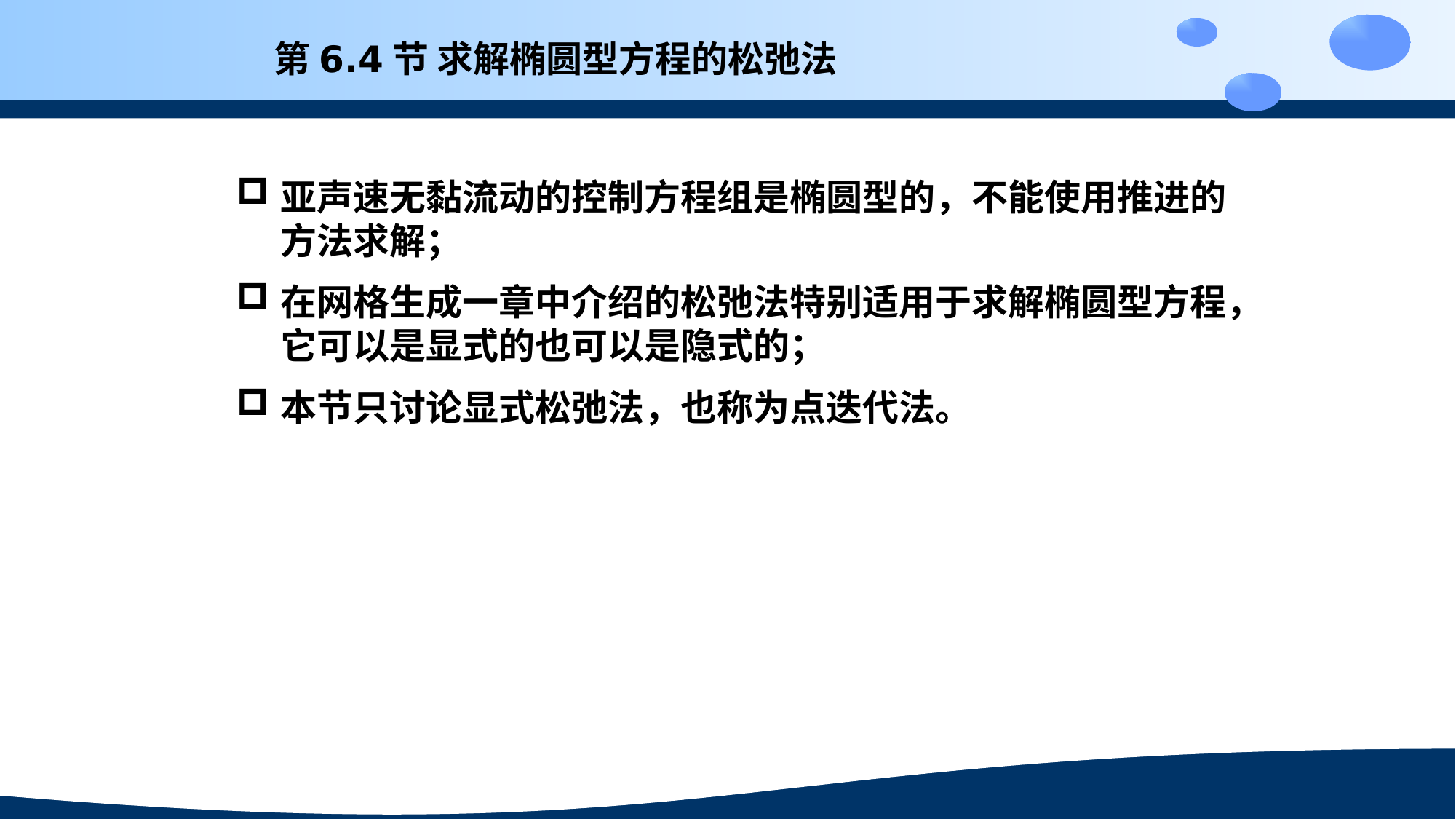

第6.4节 求解椭圆型方程的松弛法
亚声速无黏流动的控制方程组是椭圆型的，不能使用推进的方法求解；
在网格生成一章中介绍的松弛法特别适用于求解椭圆型方程，它可以是显式的也可以是隐式的；
本节只讨论显式松弛法，也称为点迭代法。